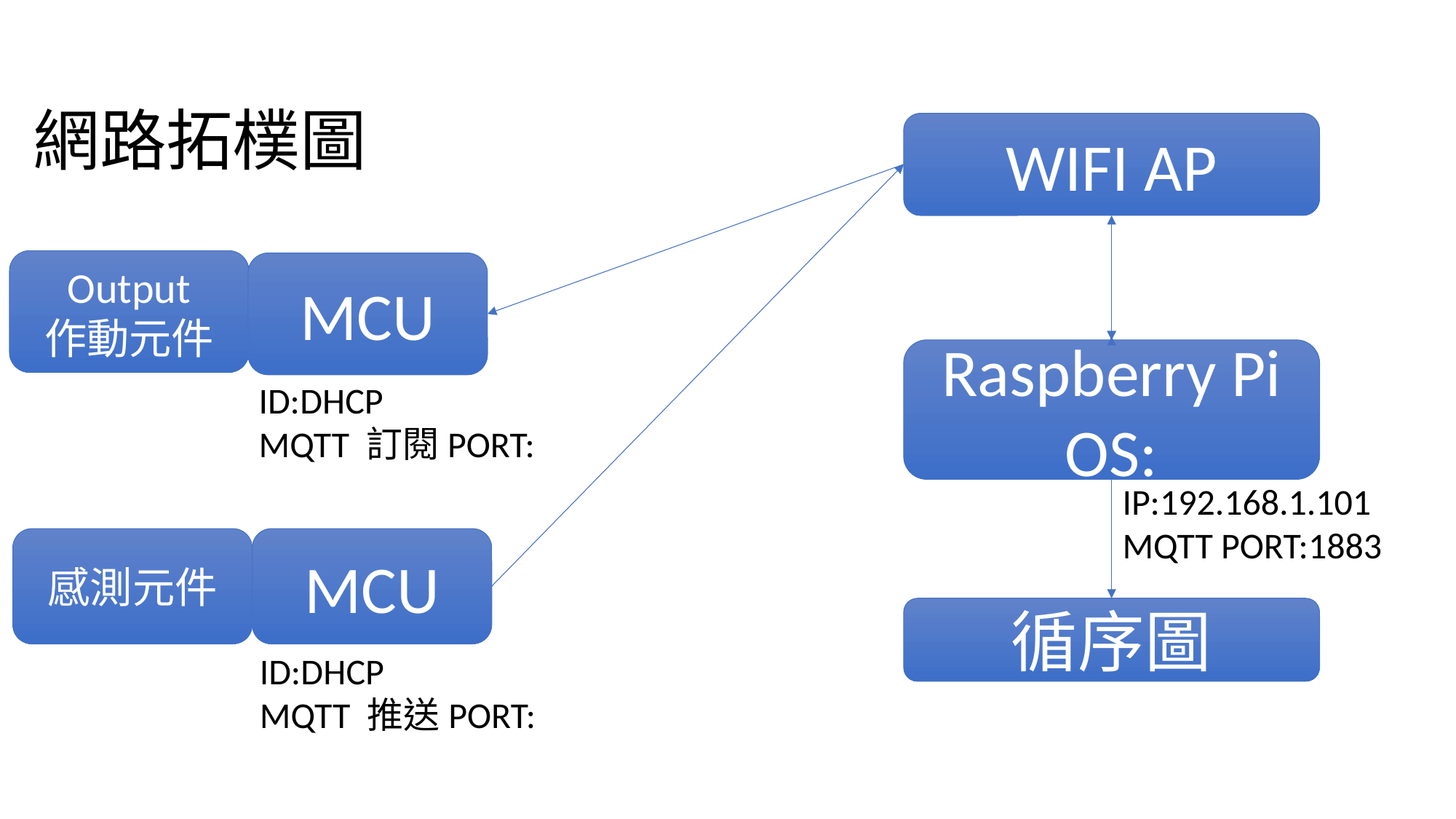

網路拓樸圖
WIFI AP
Output
作動元件
MCU
Raspberry Pi
OS:
ID:DHCP
MQTT 訂閱PORT:
IP:192.168.1.101
MQTT PORT:1883
感測元件
MCU
循序圖
ID:DHCP
MQTT 推送PORT: